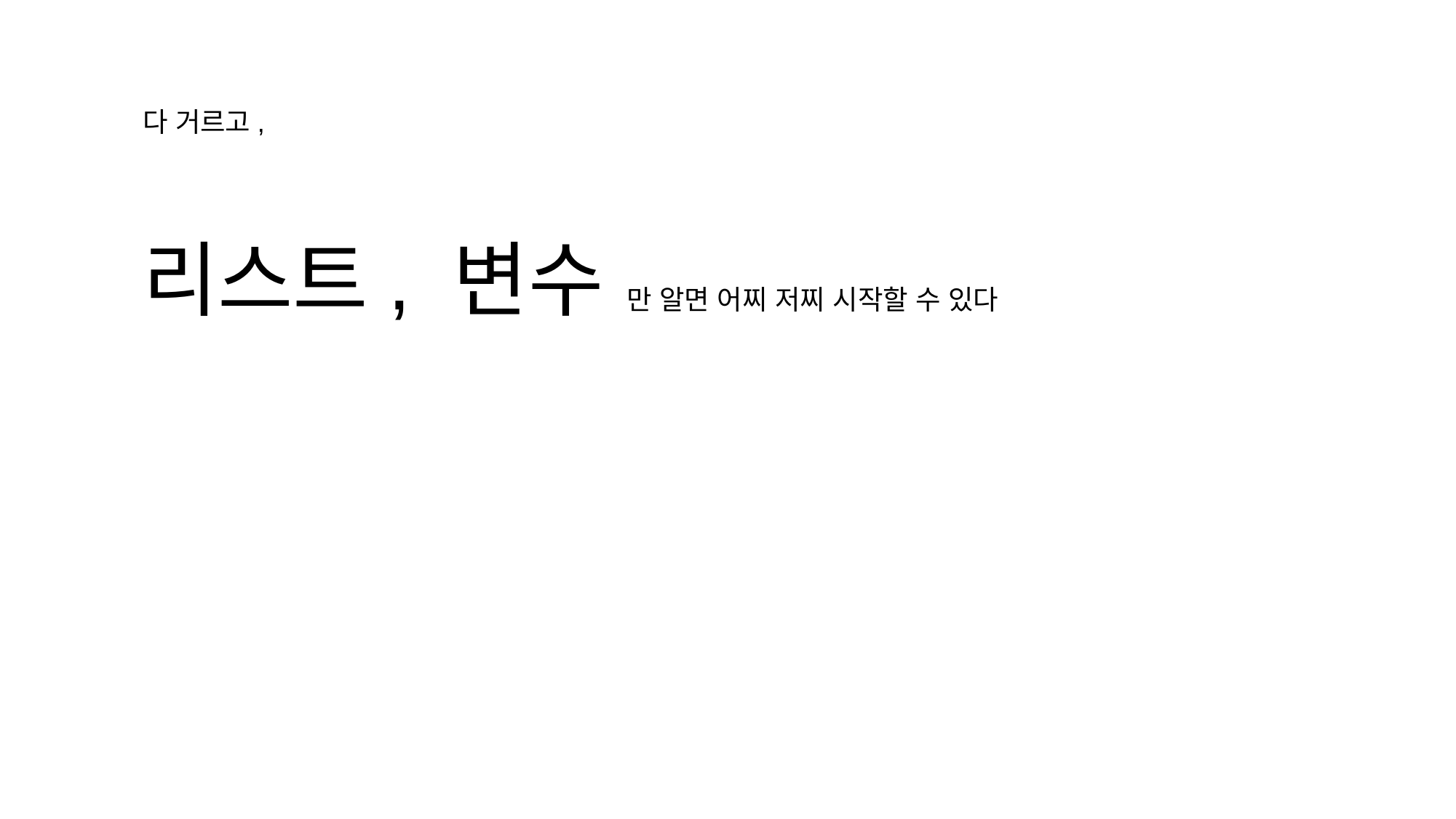

다 거르고,
리스트, 변수 만 알면 어찌 저찌 시작할 수 있다